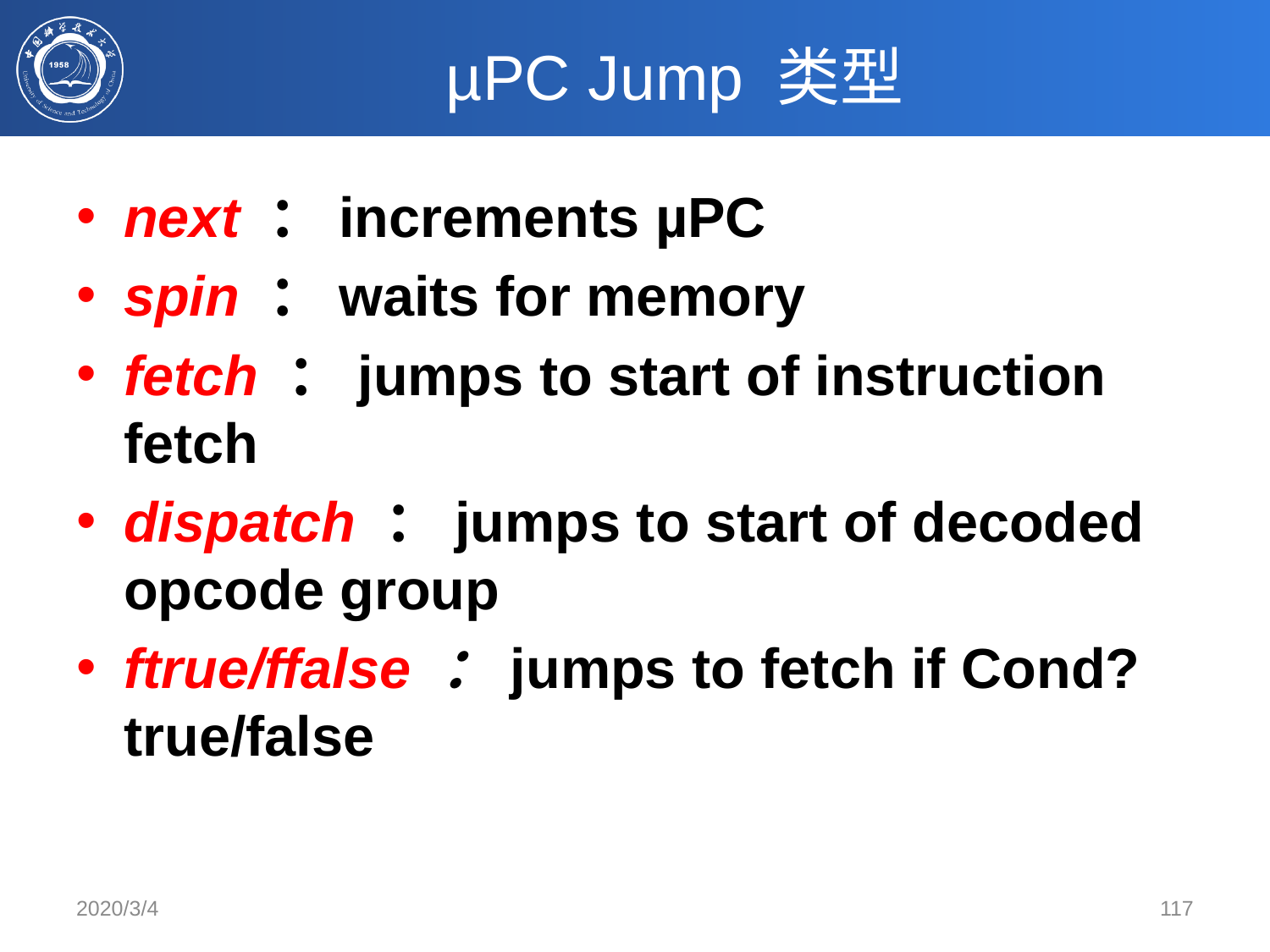

# µPC Jump 类型
next ：increments µPC
spin ：waits for memory
fetch ：jumps to start of instruction fetch
dispatch ：jumps to start of decoded opcode group
ftrue/ffalse ：jumps to fetch if Cond? true/false

2020/3/4
117